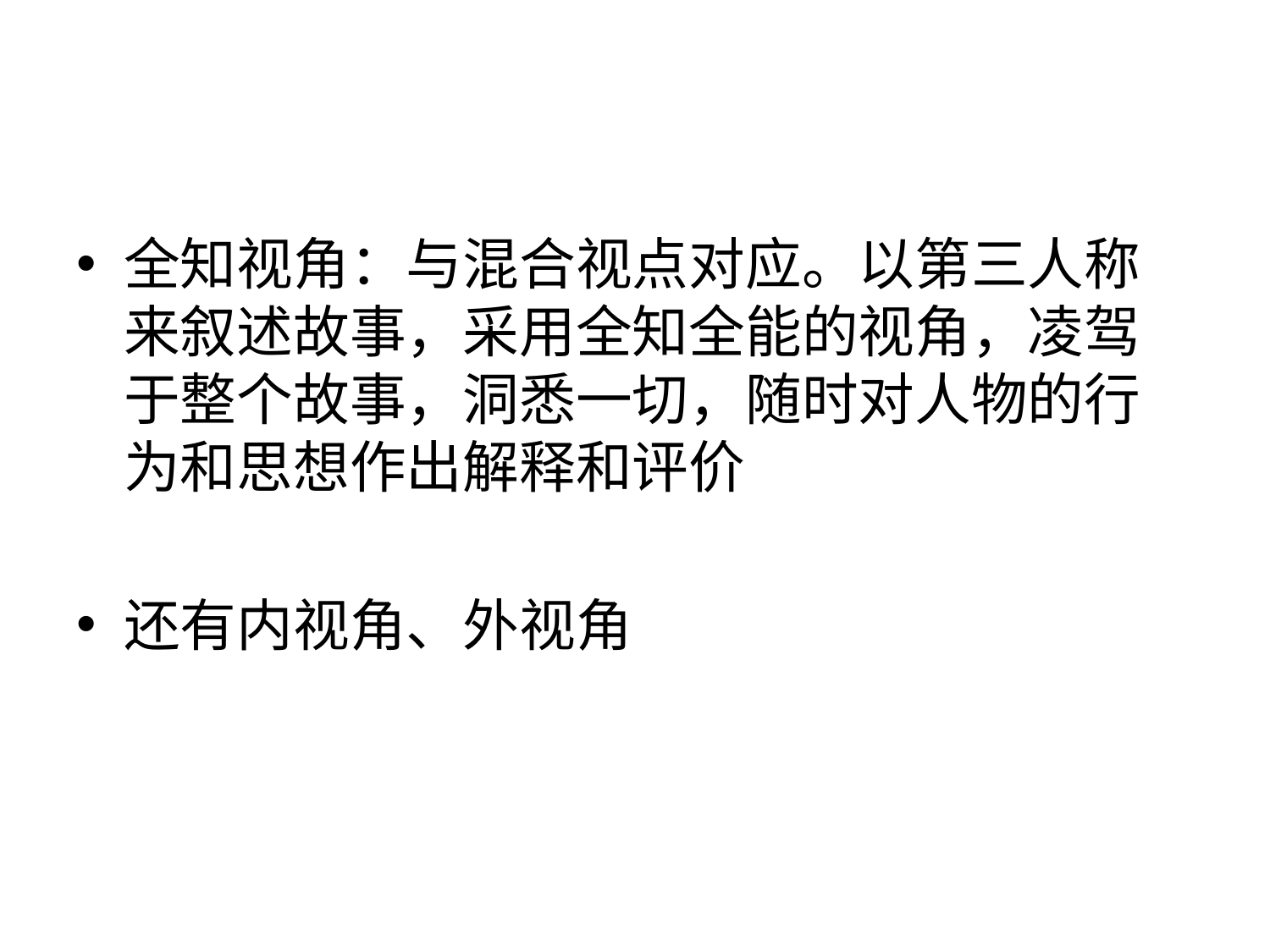

#
全知视角：与混合视点对应。以第三人称来叙述故事，采用全知全能的视角，凌驾于整个故事，洞悉一切，随时对人物的行为和思想作出解释和评价

还有内视角、外视角